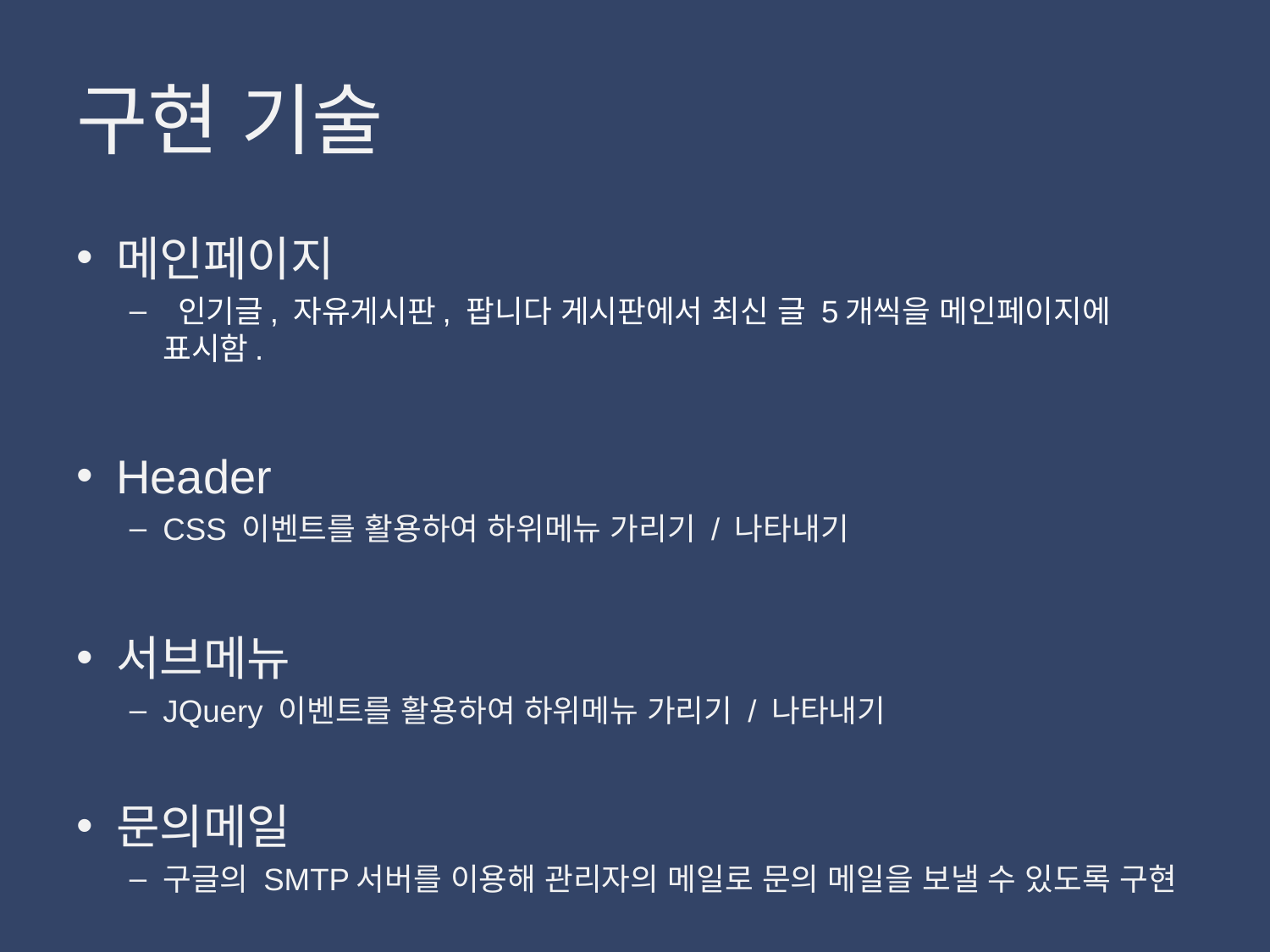

# 구현 기술
메인페이지
 인기글, 자유게시판, 팝니다 게시판에서 최신 글 5개씩을 메인페이지에 표시함.

Header
CSS 이벤트를 활용하여 하위메뉴 가리기 / 나타내기

서브메뉴
JQuery 이벤트를 활용하여 하위메뉴 가리기 / 나타내기

문의메일
구글의 SMTP서버를 이용해 관리자의 메일로 문의 메일을 보낼 수 있도록 구현